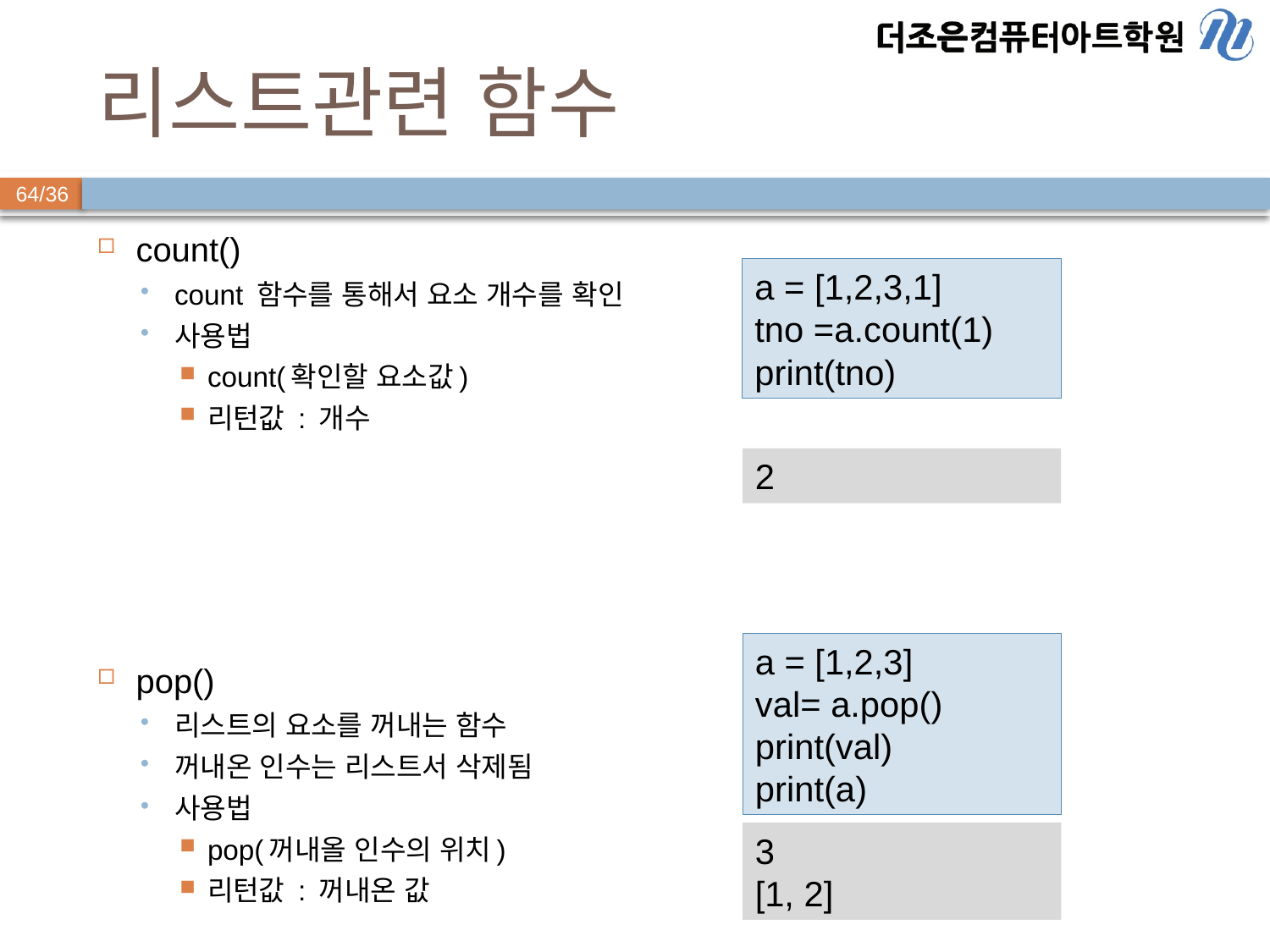

# 리스트관련 함수
count()
count 함수를 통해서 요소 개수를 확인
사용법
count(확인할 요소값)
리턴값 : 개수

pop()
리스트의 요소를 꺼내는 함수
꺼내온 인수는 리스트서 삭제됨
사용법
pop(꺼내올 인수의 위치)
리턴값 : 꺼내온 값

a = [1,2,3,1]
tno =a.count(1)
print(tno)
2
a = [1,2,3]
val= a.pop()
print(val)
print(a)
3
[1, 2]